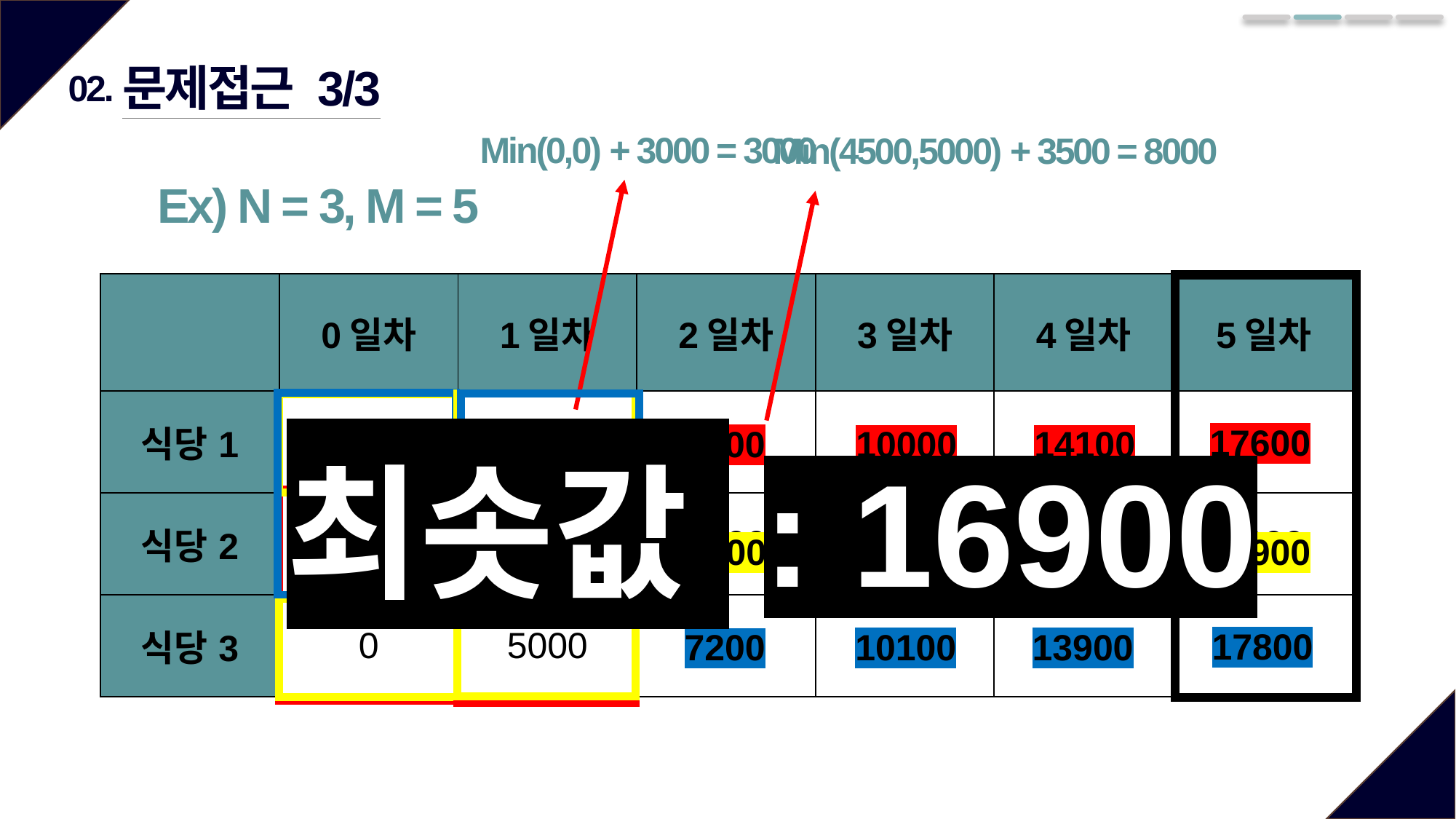

문제접근 3/3
02.
Min(0,0) + 3000 = 3000
Min(4500,5000) + 3500 = 8000
Ex) N = 3, M = 5
|  | 0일차 | 1일차 | 2일차 | 3일차 | 4일차 | 5일차 |
| --- | --- | --- | --- | --- | --- | --- |
| 식당1 | 0 | 3000 | 3500 | 3000 | 4000 | 3800 |
| 식당2 | 0 | 4500 | 4000 | 3200 | 3800 | 3000 |
| 식당3 | 0 | 5000 | 4200 | 3100 | 3900 | 4000 |

17600
8000
10000
14100
최솟값 : 16900

16900
7000
13800
10400

17800
13900
10100
7200